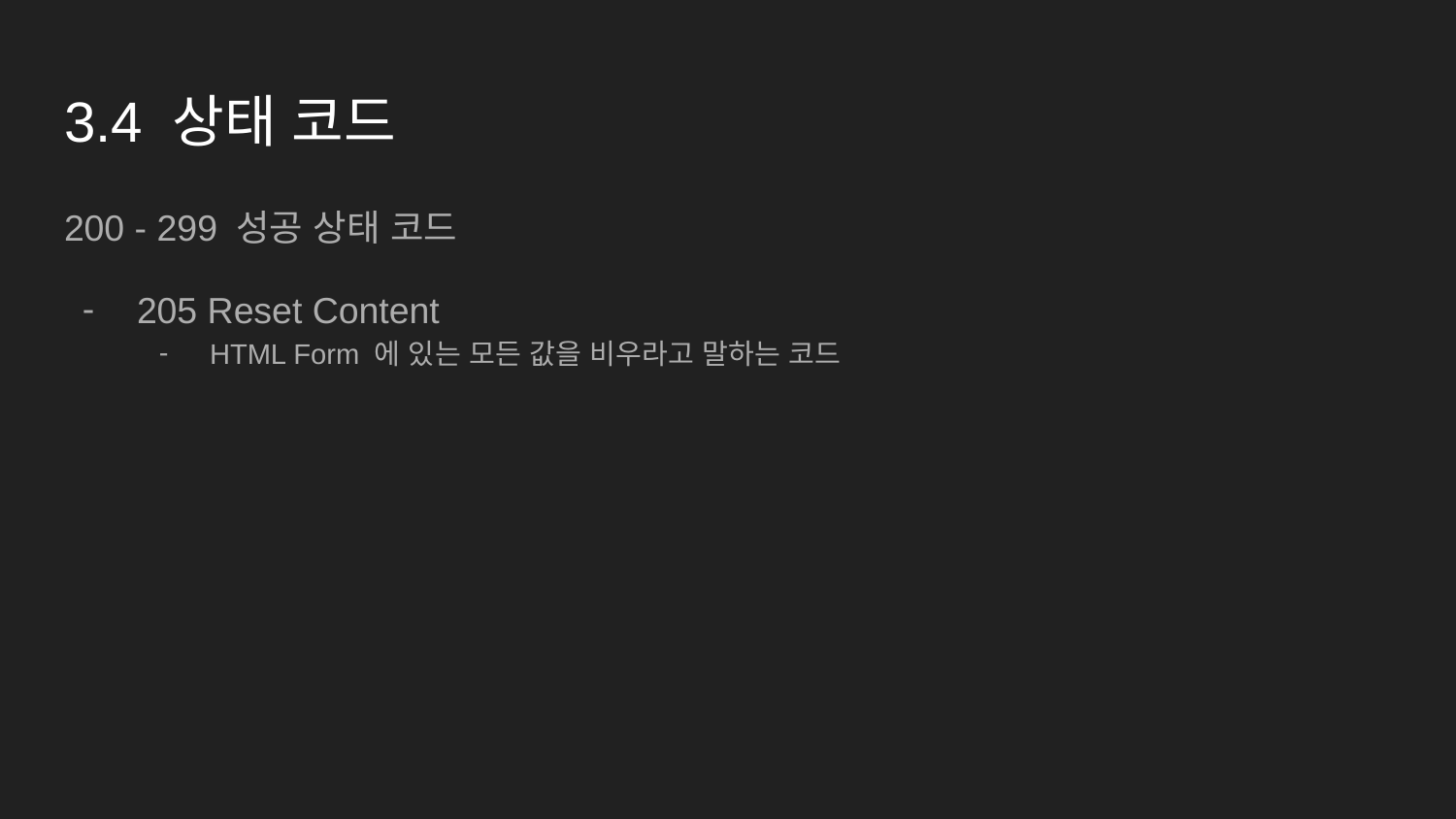

# 3.4 상태 코드
200 - 299 성공 상태 코드
205 Reset Content
HTML Form 에 있는 모든 값을 비우라고 말하는 코드